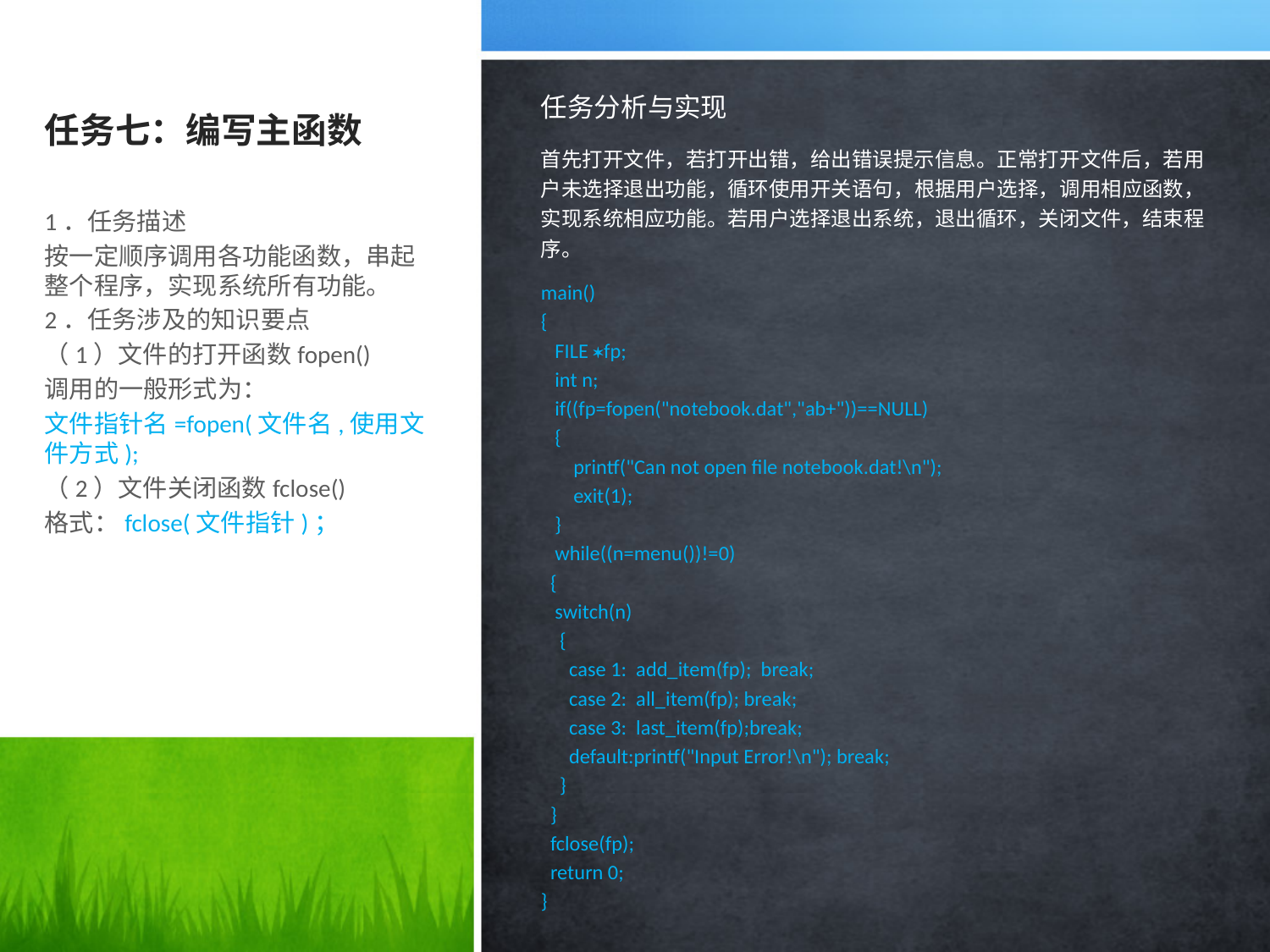

# 任务七：编写主函数
任务分析与实现

首先打开文件，若打开出错，给出错误提示信息。正常打开文件后，若用户未选择退出功能，循环使用开关语句，根据用户选择，调用相应函数，实现系统相应功能。若用户选择退出系统，退出循环，关闭文件，结束程序。

main()
{
   FILE ∗fp;
   int n;
   if((fp=fopen("notebook.dat","ab+"))==NULL)
   {
       printf("Can not open file notebook.dat!\n");
       exit(1);
   }
   while((n=menu())!=0)
  {
   switch(n)
    {
      case 1:  add_item(fp);  break;
      case 2:  all_item(fp); break;
      case 3:  last_item(fp);break;
      default:printf("Input Error!\n"); break;
    }
  }
  fclose(fp);
  return 0;
}

1．任务描述
按一定顺序调用各功能函数，串起整个程序，实现系统所有功能。
2．任务涉及的知识要点
（1）文件的打开函数fopen()
调用的一般形式为：
文件指针名=fopen(文件名,使用文件方式);
（2）文件关闭函数fclose()
格式：fclose(文件指针)；